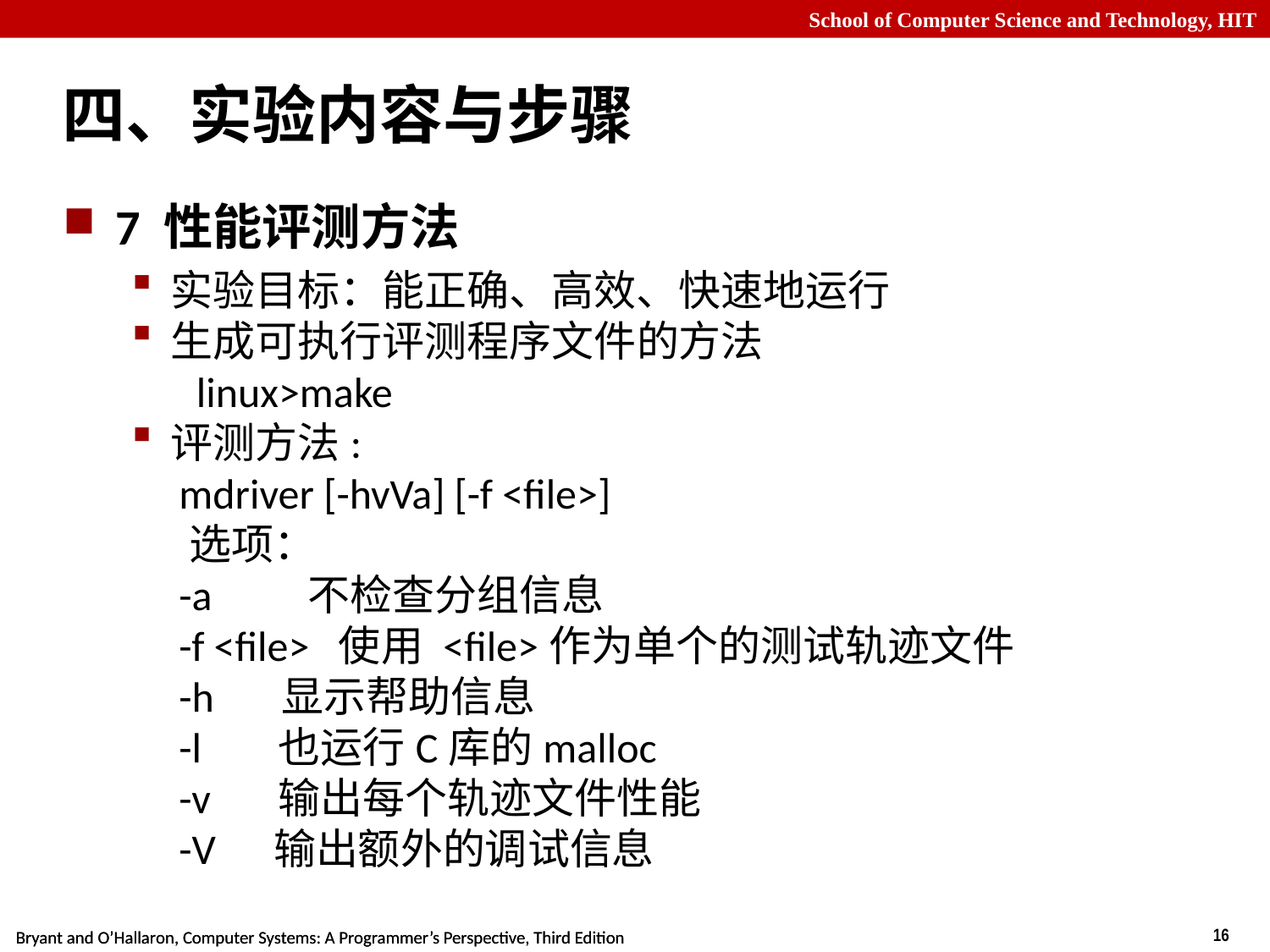

# 四、实验内容与步骤
7 性能评测方法
实验目标：能正确、高效、快速地运行
生成可执行评测程序文件的方法
      linux>make
评测方法:
     mdriver [-hvVa] [-f <file>]
     选项：
     -a         不检查分组信息
     -f <file>  使用 <file>作为单个的测试轨迹文件
     -h      显示帮助信息
     -l       也运行C库的malloc
     -v      输出每个轨迹文件性能
     -V     输出额外的调试信息